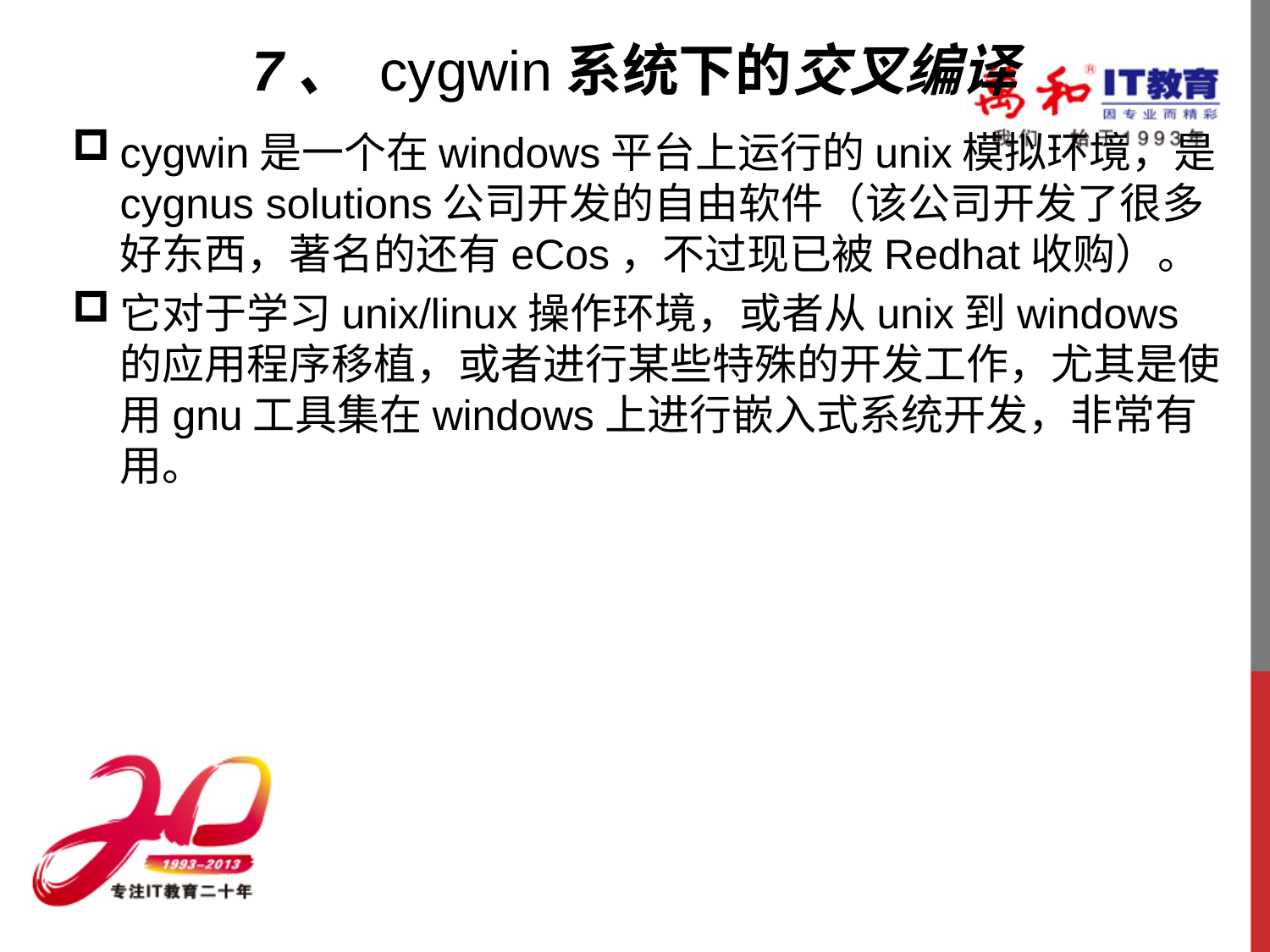

# 7、 cygwin系统下的交叉编译
cygwin是一个在windows平台上运行的unix模拟环境，是cygnus solutions公司开发的自由软件（该公司开发了很多好东西，著名的还有eCos，不过现已被Redhat收购）。
它对于学习unix/linux操作环境，或者从unix到windows的应用程序移植，或者进行某些特殊的开发工作，尤其是使用gnu工具集在windows上进行嵌入式系统开发，非常有用。